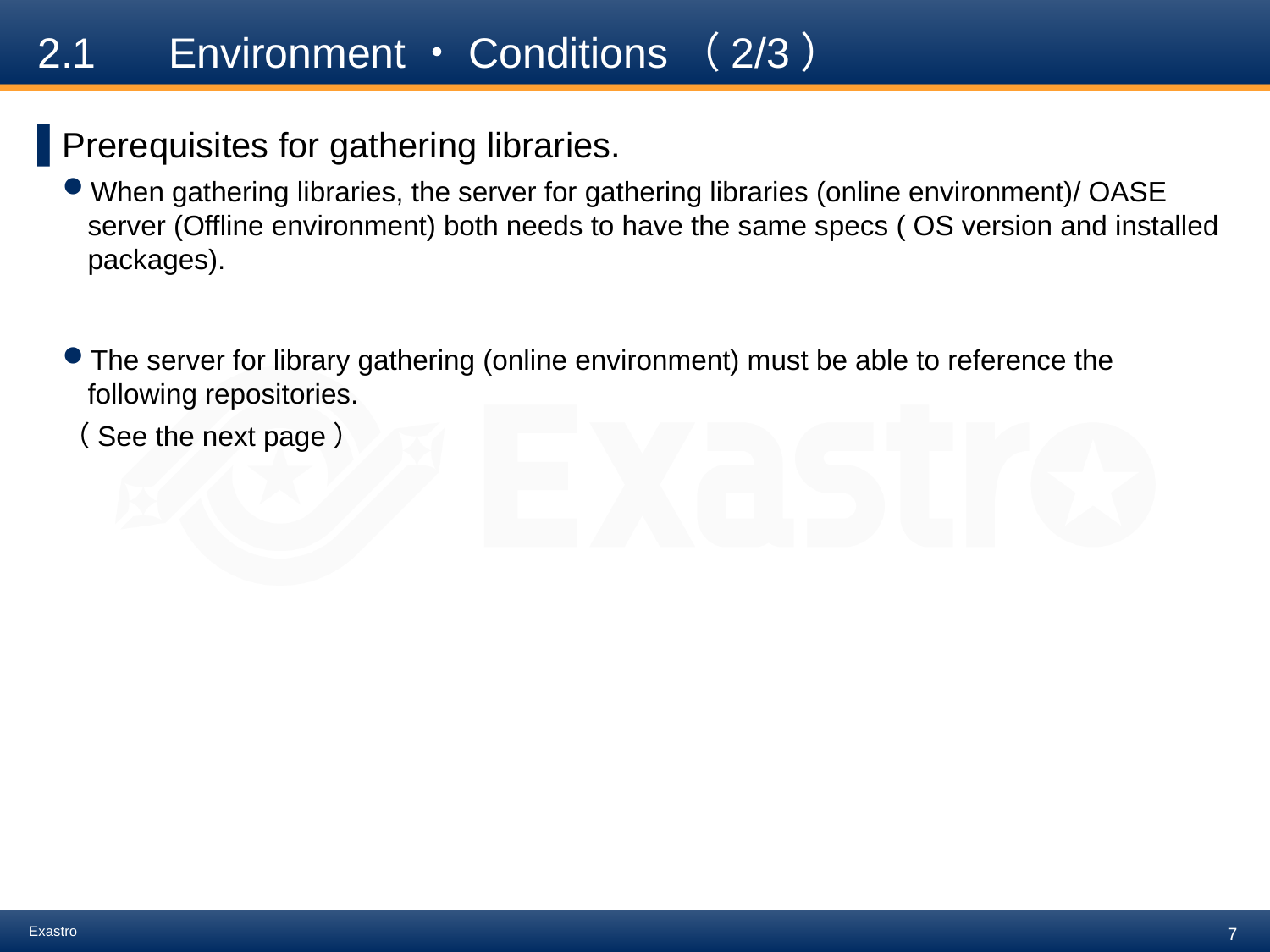

# 2.1　 Environment・Conditions（2/3）
Prerequisites for gathering libraries.
When gathering libraries, the server for gathering libraries (online environment)/ OASE server (Offline environment) both needs to have the same specs ( OS version and installed packages).

The server for library gathering (online environment) must be able to reference the following repositories.
（See the next page）